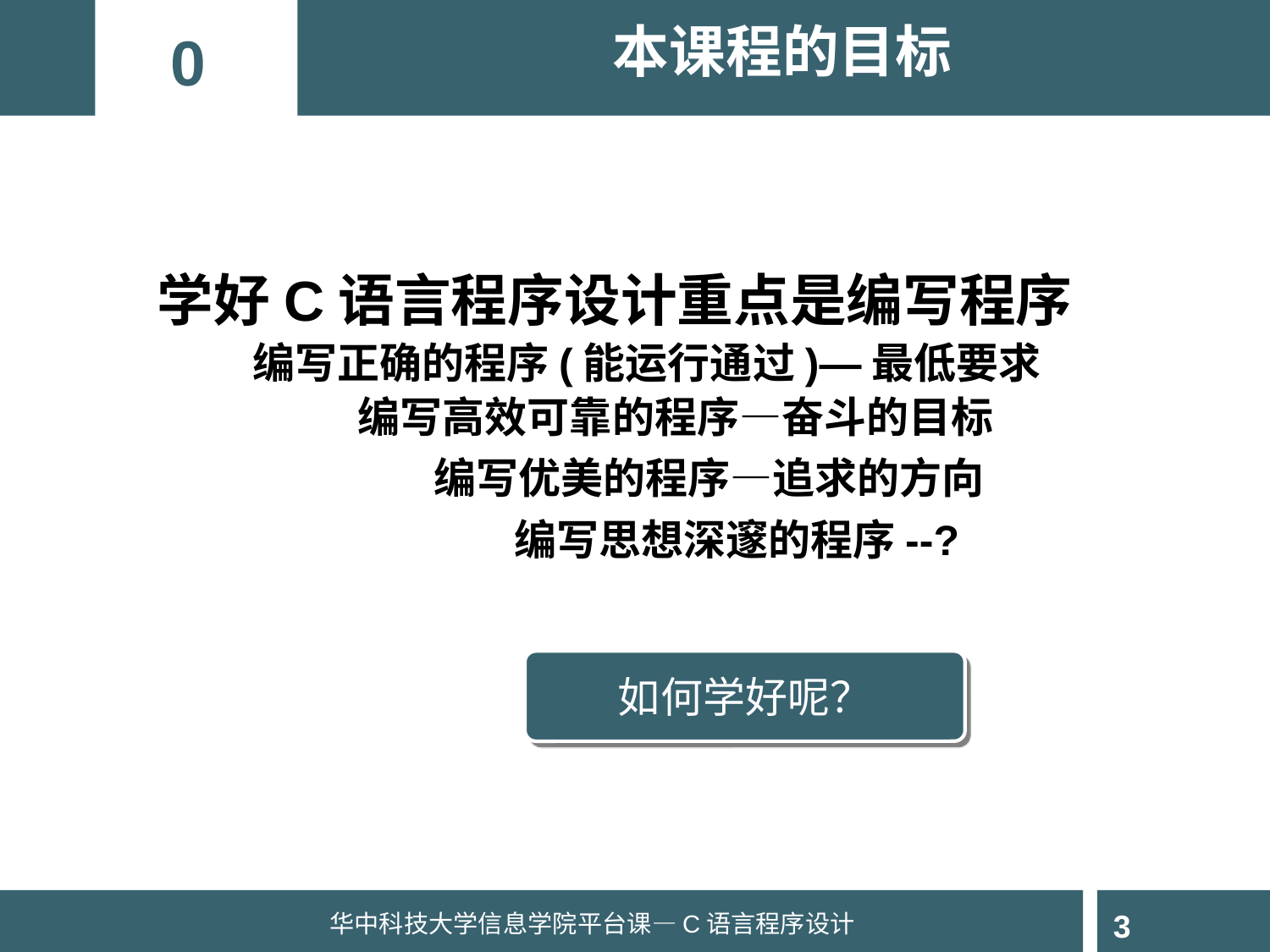

0
本课程的目标
学好C语言程序设计重点是编写程序
编写正确的程序(能运行通过)—最低要求
     编写高效可靠的程序—奋斗的目标
          编写优美的程序—追求的方向
               编写思想深邃的程序--?

如何学好呢？